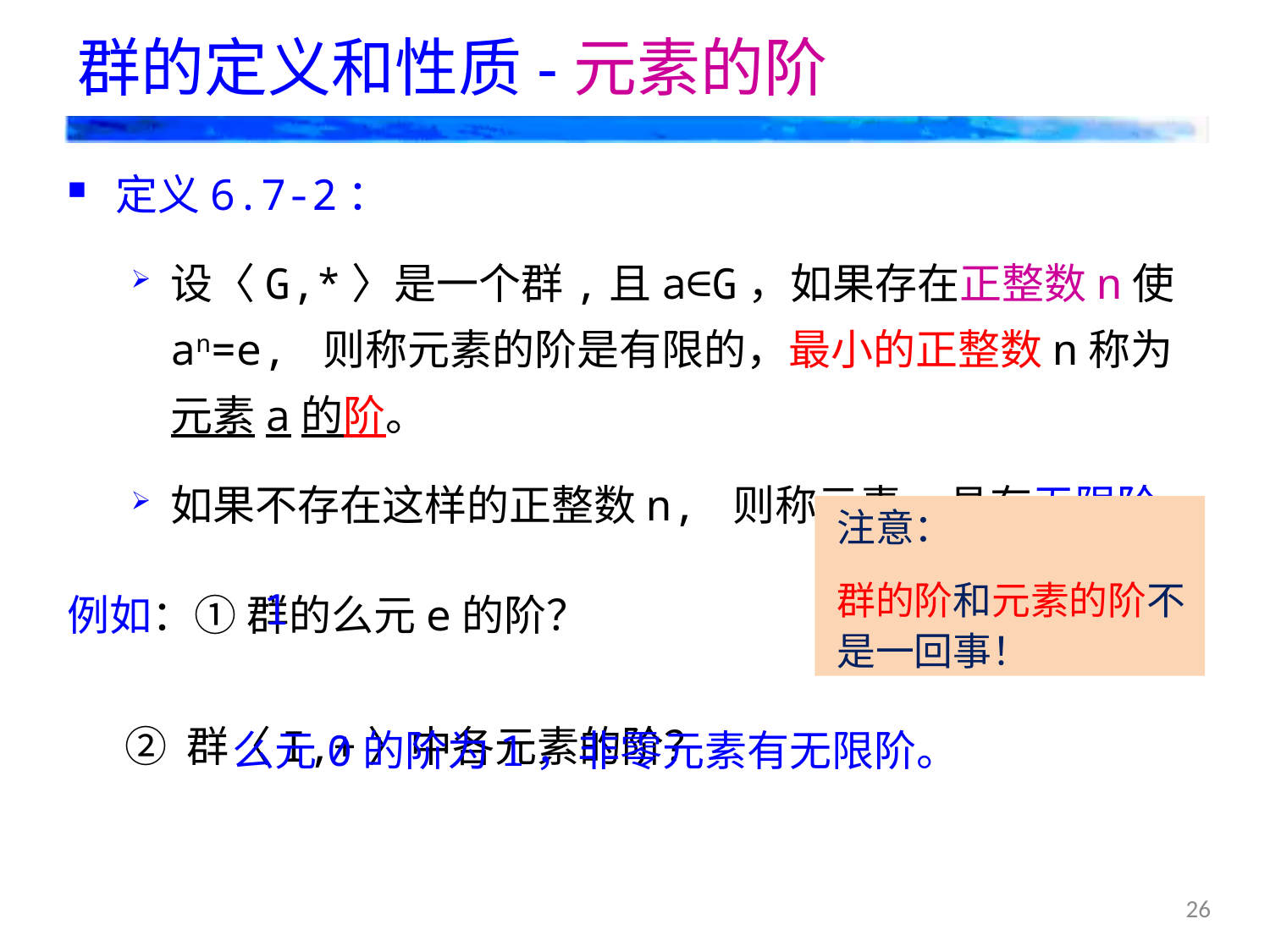

群的定义和性质-元素的阶
定义6.7-2：
设〈G,*〉是一个群,且a∈G，如果存在正整数n使an=e, 则称元素的阶是有限的，最小的正整数n称为元素a的阶。
如果不存在这样的正整数n, 则称元素a具有无限阶。
例如：① 群的么元e的阶？
      ② 群〈I,+〉中各元素的阶？
注意：
群的阶和元素的阶不是一回事！
1
么元0的阶为1，非零元素有无限阶。
26